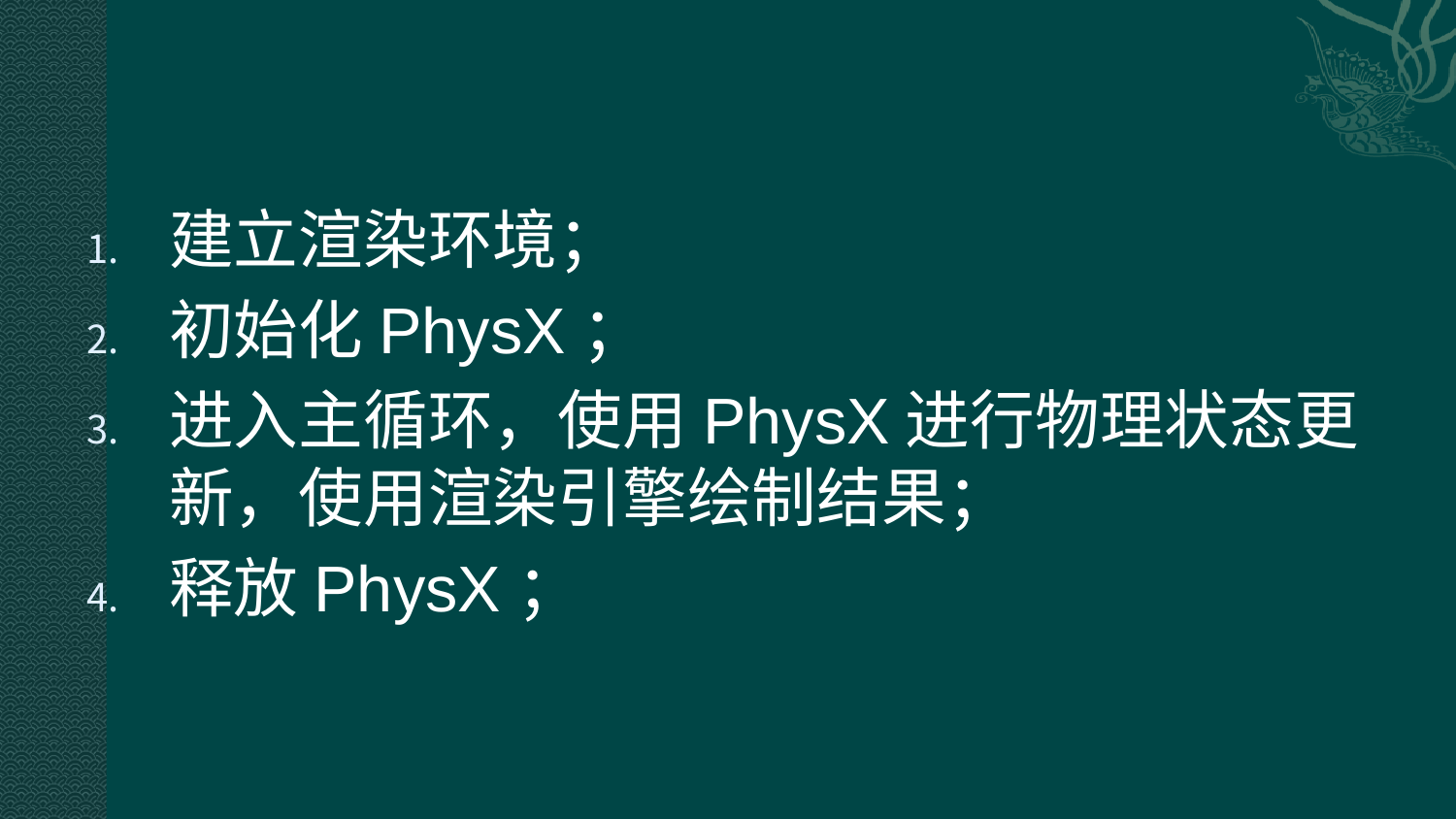

#
建立渲染环境；
初始化PhysX；
进入主循环，使用PhysX进行物理状态更新，使用渲染引擎绘制结果；
释放PhysX；